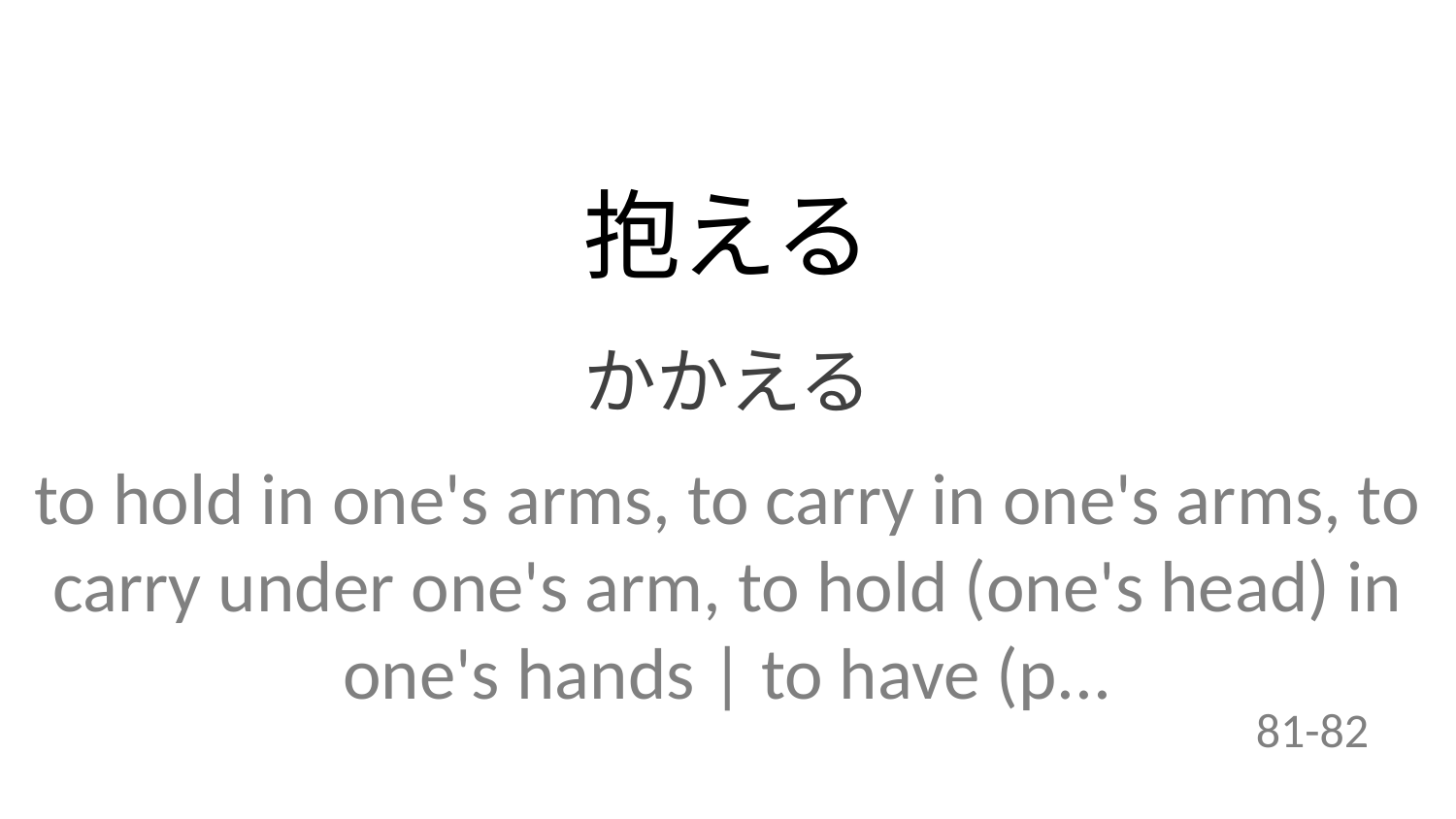

抱える

かかえる
to hold in one's arms, to carry in one's arms, to carry under one's arm, to hold (one's head) in one's hands | to have (p...
81-82